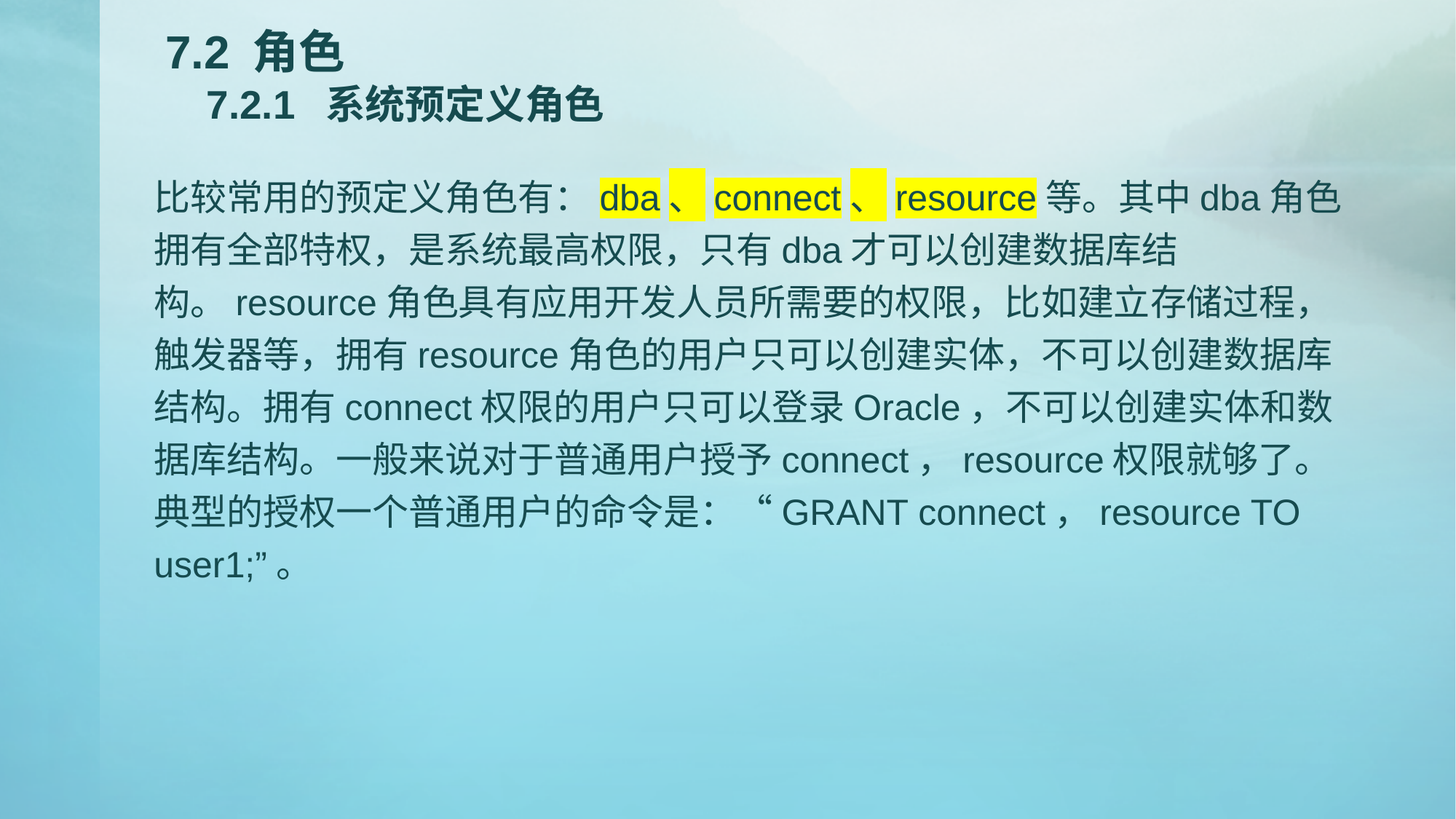

# 7.2 角色 7.2.1  系统预定义角色
比较常用的预定义角色有：dba、connect、resource等。其中dba角色拥有全部特权，是系统最高权限，只有dba才可以创建数据库结构。resource角色具有应用开发人员所需要的权限，比如建立存储过程，触发器等，拥有resource角色的用户只可以创建实体，不可以创建数据库结构。拥有connect权限的用户只可以登录Oracle，不可以创建实体和数据库结构。一般来说对于普通用户授予connect，resource权限就够了。典型的授权一个普通用户的命令是：“GRANT connect，resource TO user1;”。